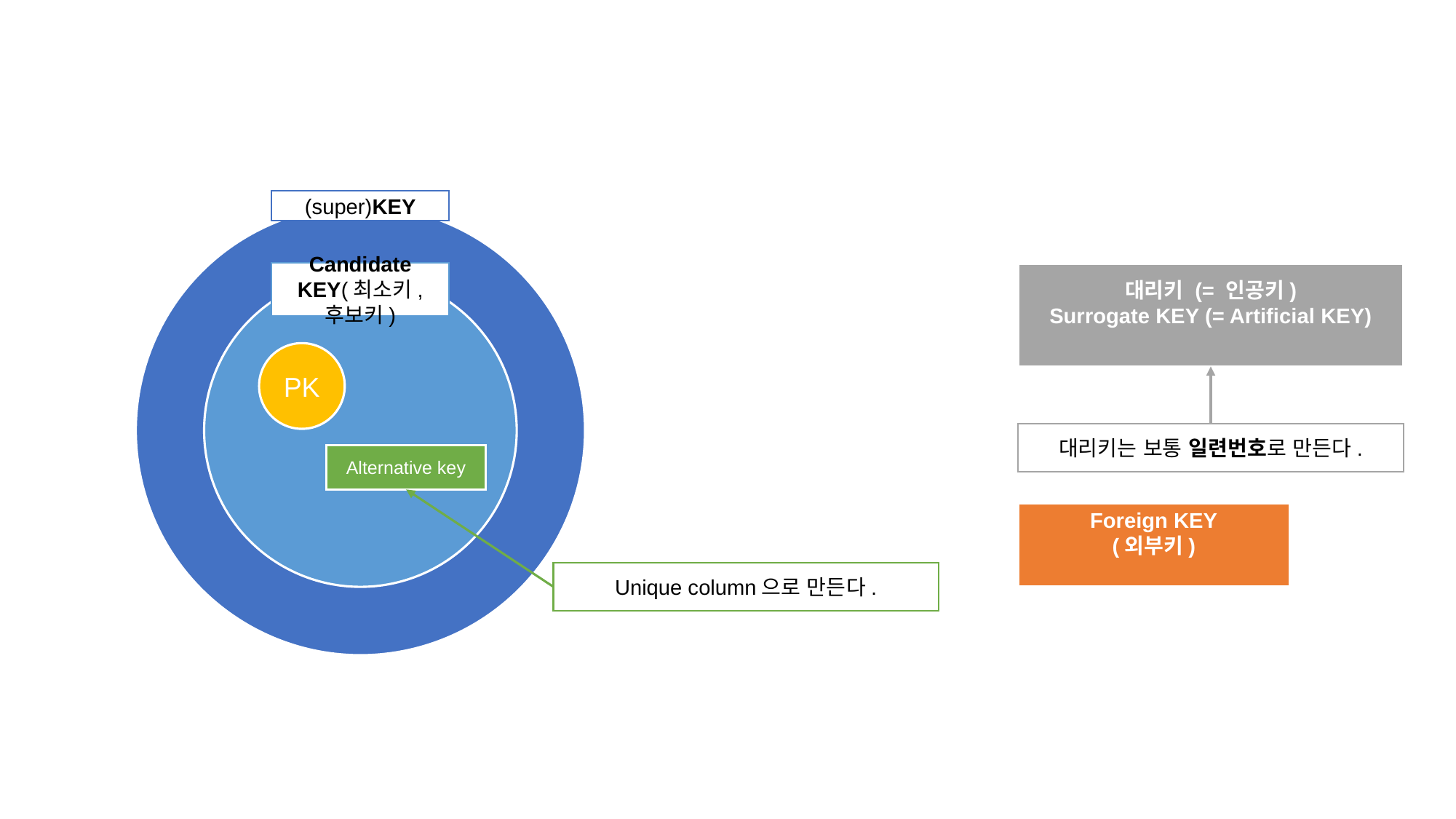

(super)KEY

Candidate KEY(최소키, 후보키)
대리키 (= 인공키)
Surrogate KEY (= Artificial KEY)

PK
대리키는 보통 일련번호로 만든다.
Alternative key
Foreign KEY
(외부키)

Unique column으로 만든다.